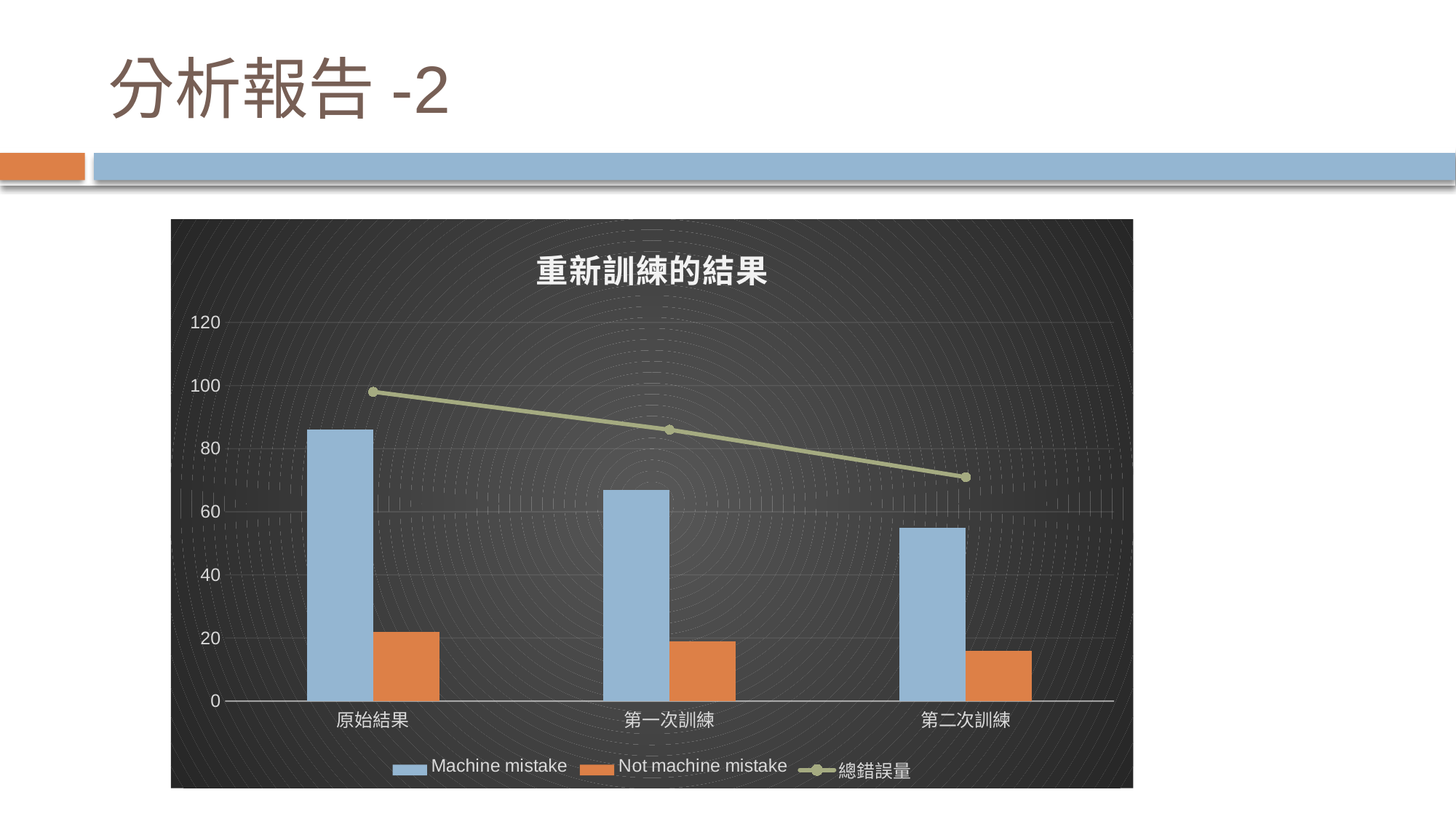

# 分析報告-2

### Chart: 重新訓練的結果

| Category | Machine mistake | Not machine mistake | 總錯誤量 |
|---|---|---|---|
| 原始結果 | 86.0 | 22.0 | 98.0 |
| 第一次訓練 | 67.0 | 19.0 | 86.0 |
| 第二次訓練 | 55.0 | 16.0 | 71.0 |